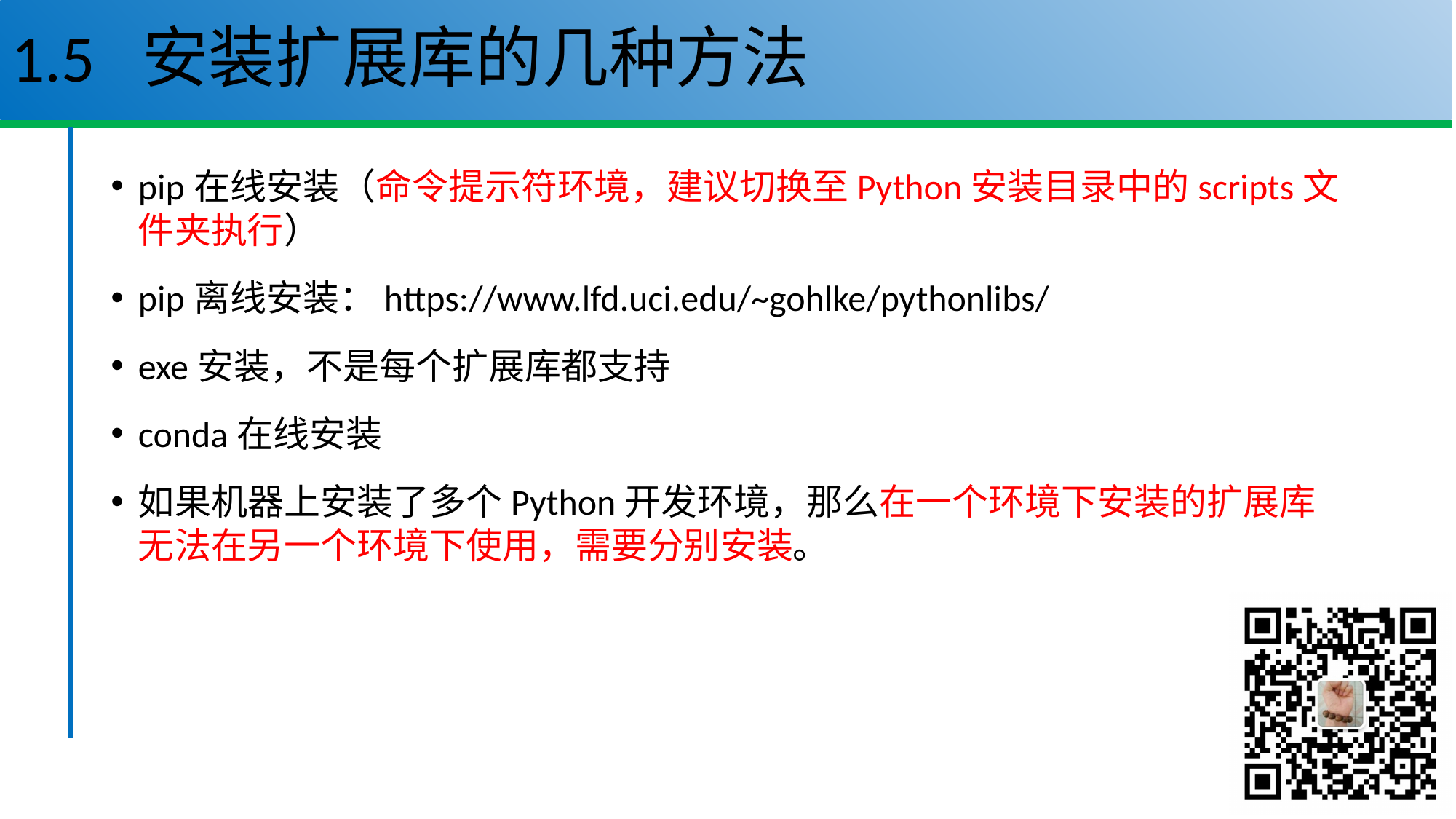

# 1.5  安装扩展库的几种方法
pip在线安装（命令提示符环境，建议切换至Python安装目录中的scripts文件夹执行）
pip离线安装：https://www.lfd.uci.edu/~gohlke/pythonlibs/
exe安装，不是每个扩展库都支持
conda在线安装
如果机器上安装了多个Python开发环境，那么在一个环境下安装的扩展库无法在另一个环境下使用，需要分别安装。
18